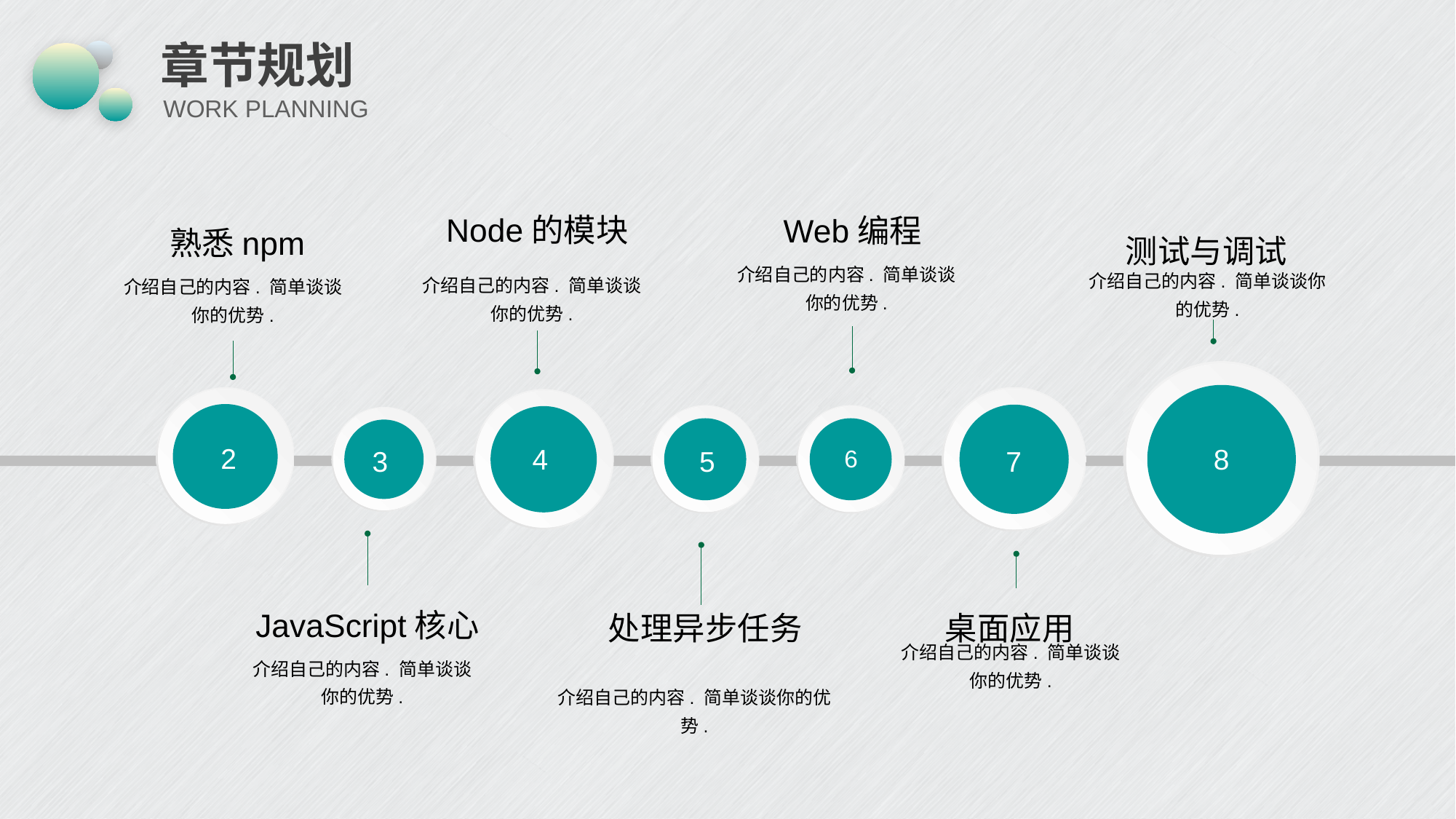

# 章节规划
WORK PLANNING
Node的模块
介绍自己的内容. 简单谈谈你的优势.
Web编程
介绍自己的内容. 简单谈谈你的优势.
熟悉npm
介绍自己的内容. 简单谈谈你的优势.
测试与调试
介绍自己的内容. 简单谈谈你的优势.

8

7

2

4

5

6

3

JavaScript核心
介绍自己的内容. 简单谈谈你的优势.
处理异步任务
介绍自己的内容. 简单谈谈你的优势.
桌面应用
介绍自己的内容. 简单谈谈你的优势.